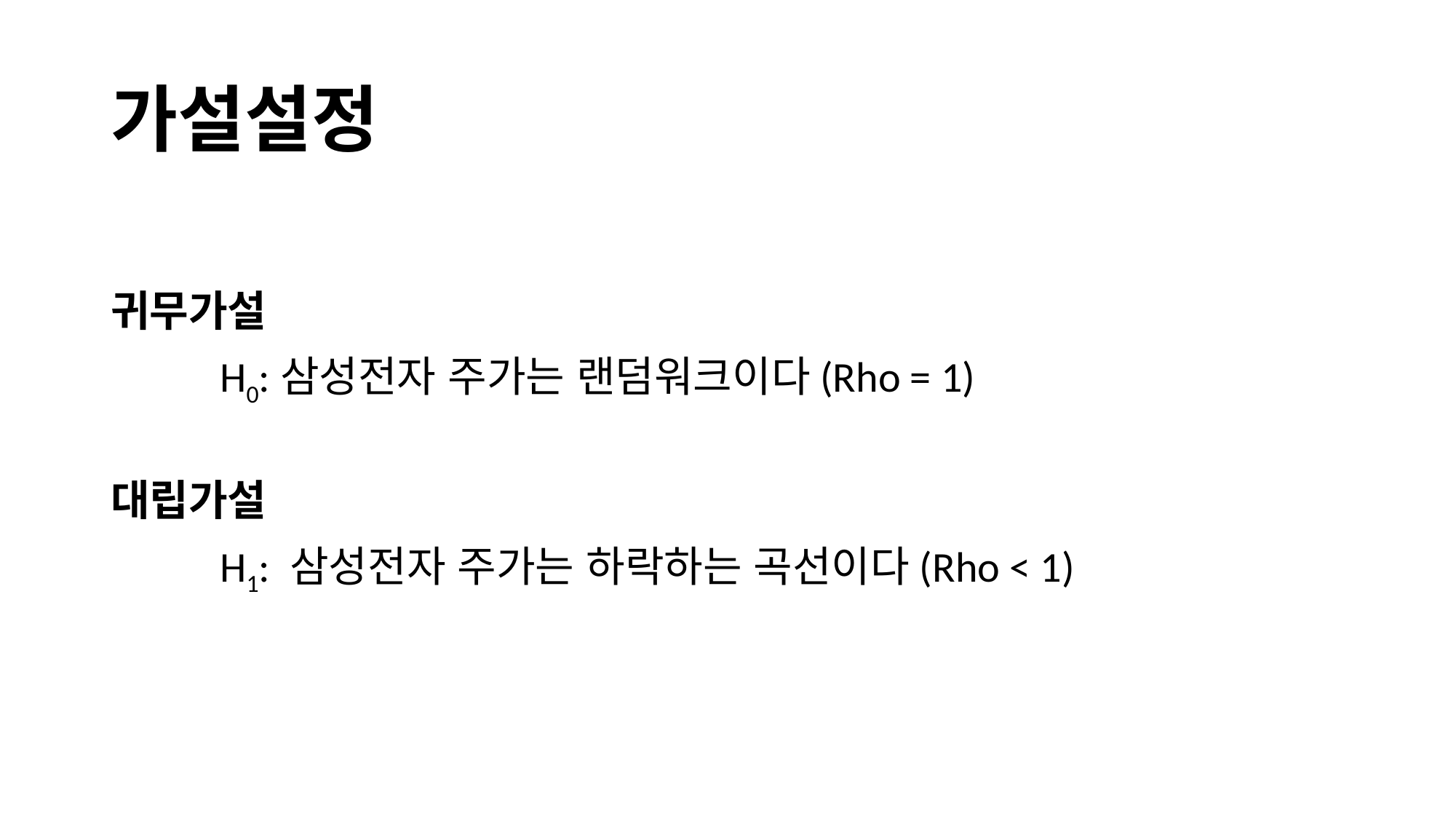

# 가설설정

귀무가설
	H0:삼성전자 주가는 랜덤워크이다(Rho = 1)

대립가설
	H1: 삼성전자 주가는 하락하는 곡선이다(Rho < 1)